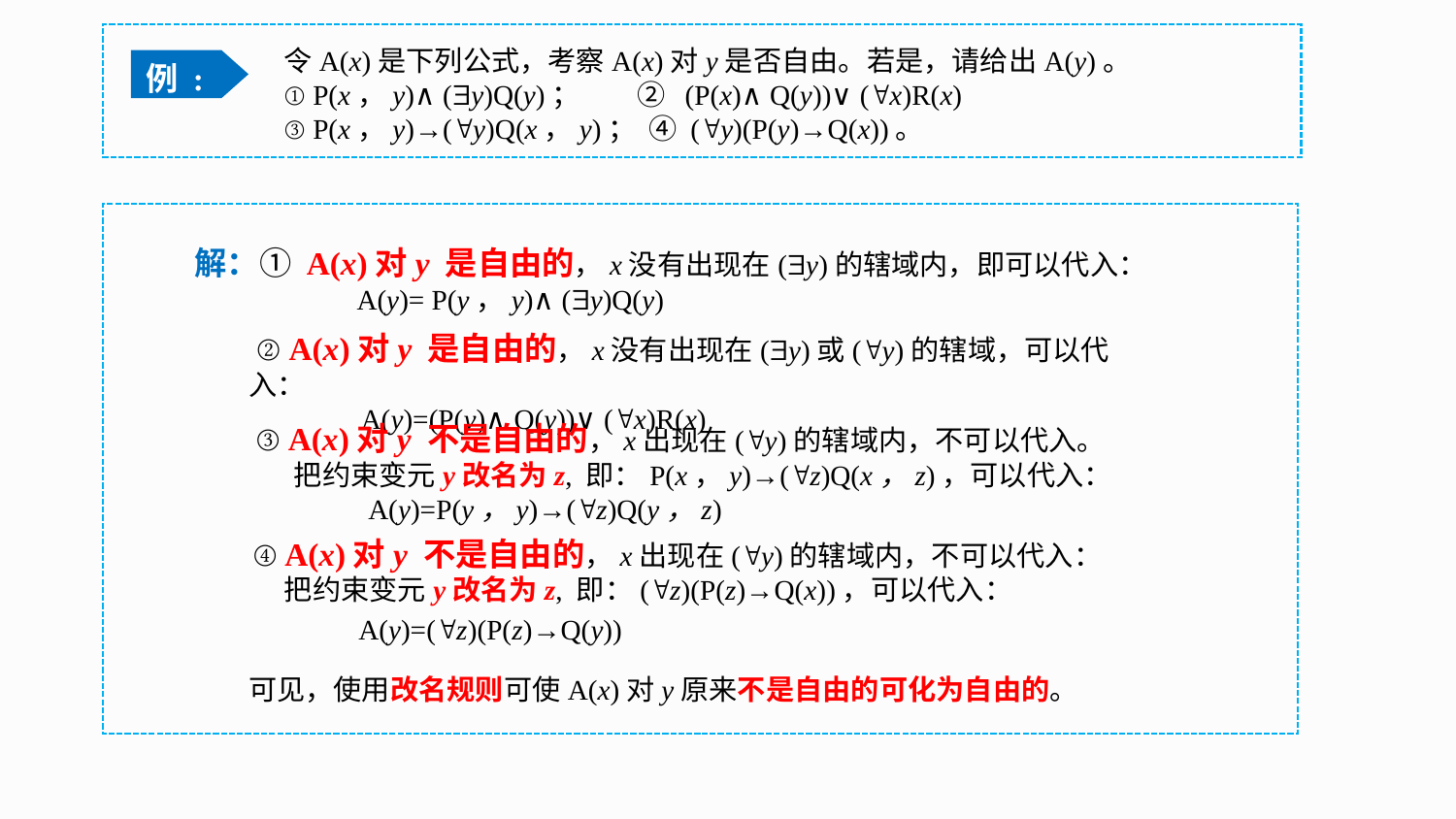

令A(x)是下列公式，考察A(x)对y是否自由。若是，请给出A(y)。
① P(x，y)∧(∃y)Q(y)；         ②  (P(x)∧Q(y))∨(∀x)R(x)
③ P(x，y)→(∀y)Q(x，y)；  ④ (∀y)(P(y)→Q(x))。
例 :

解：① A(x)对y 是自由的，x没有出现在(∃y)的辖域内，即可以代入：
                       A(y)= P(y，y)∧(∃y)Q(y)
 ② A(x)对y 是自由的，x没有出现在(∃y)或(∀y)的辖域，可以代入：
                A(y)=(P(y)∧Q(y))∨(∀x)R(x)
③ A(x)对y 不是自由的，x出现在(∀y)的辖域内，不可以代入。
     把约束变元y改名为z, 即：P(x，y)→(∀z)Q(x，z)，可以代入：
                A(y)=P(y，y)→(∀z)Q(y，z)
 ④ A(x)对y 不是自由的，x出现在(∀y)的辖域内，不可以代入：
     把约束变元y改名为z, 即：(∀z)(P(z)→Q(x))，可以代入：
                A(y)=(∀z)(P(z)→Q(y))
可见，使用改名规则可使A(x)对y原来不是自由的可化为自由的。